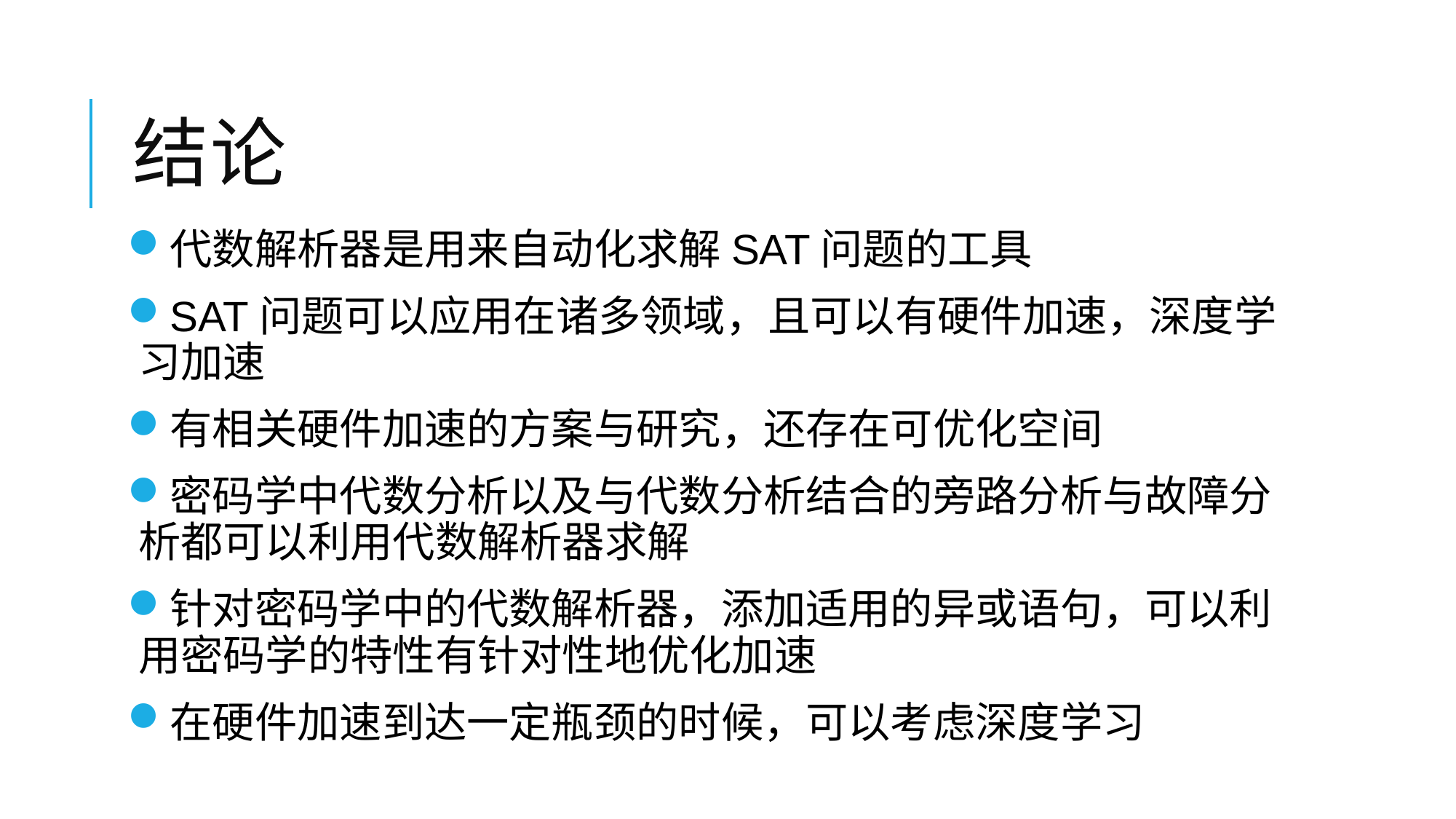

# 结论
代数解析器是用来自动化求解SAT问题的工具
SAT问题可以应用在诸多领域，且可以有硬件加速，深度学习加速
有相关硬件加速的方案与研究，还存在可优化空间
密码学中代数分析以及与代数分析结合的旁路分析与故障分析都可以利用代数解析器求解
针对密码学中的代数解析器，添加适用的异或语句，可以利用密码学的特性有针对性地优化加速
在硬件加速到达一定瓶颈的时候，可以考虑深度学习